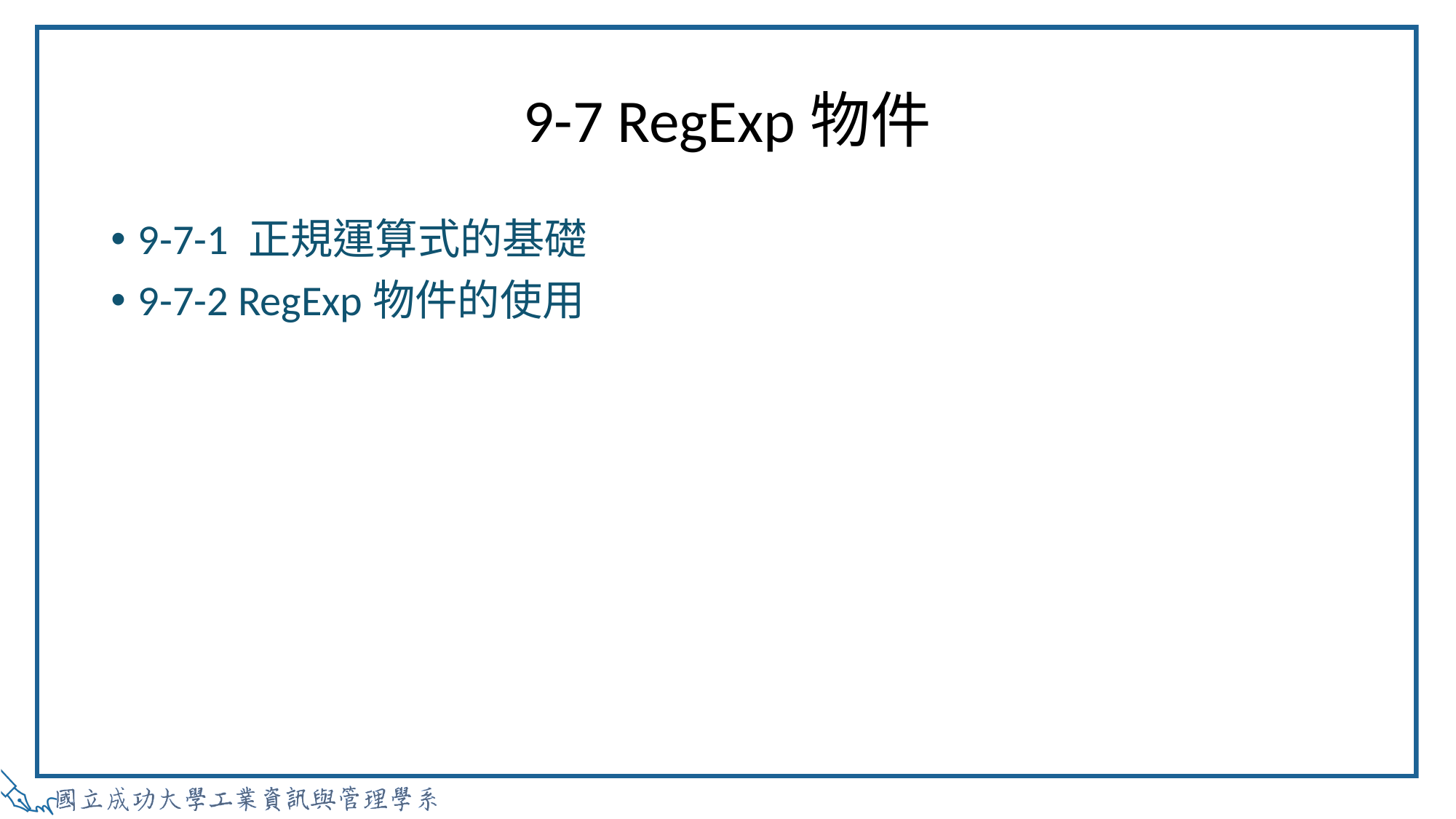

# 9-7 RegExp物件
9-7-1 正規運算式的基礎
9-7-2 RegExp物件的使用